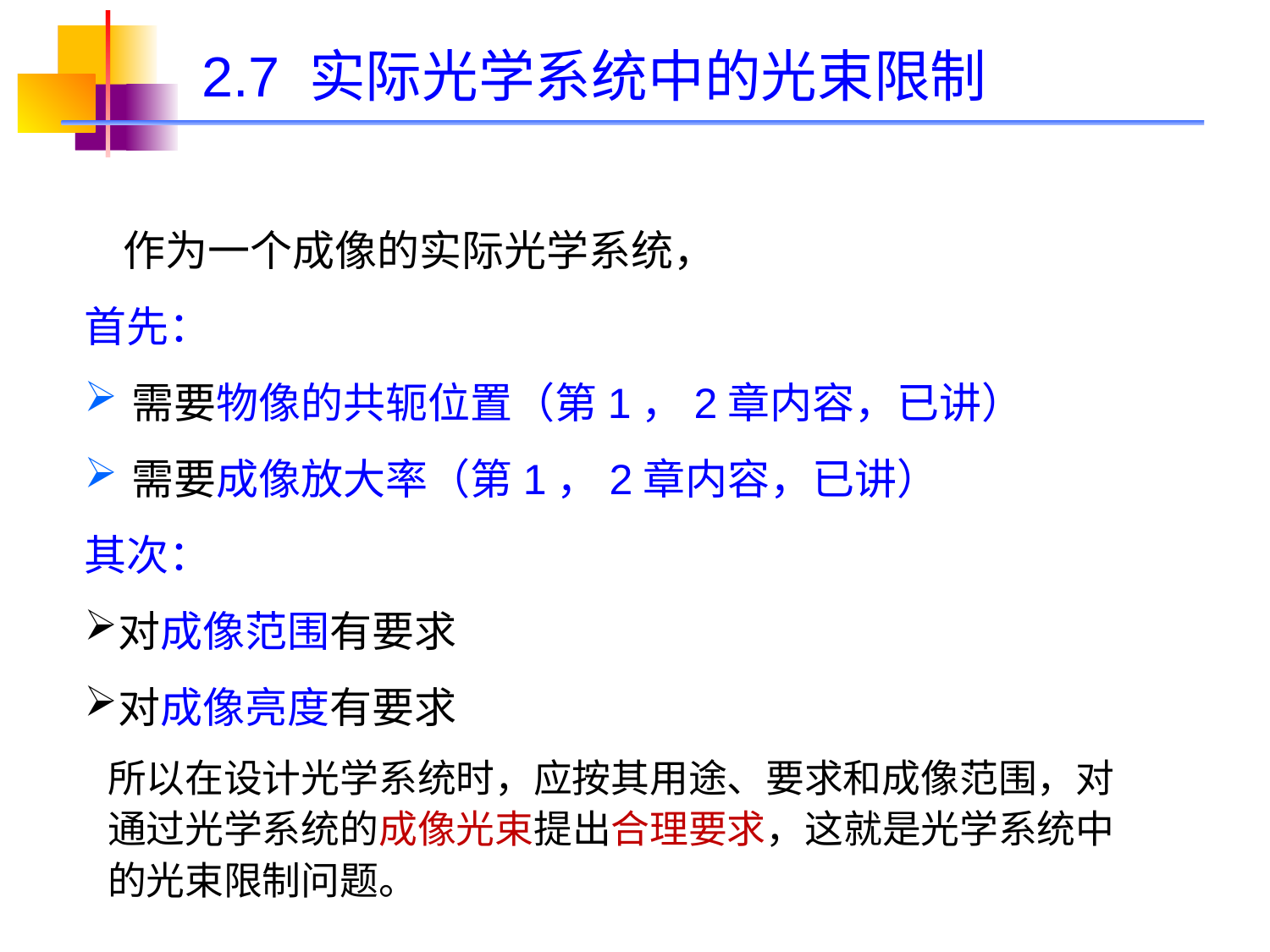

2.7 实际光学系统中的光束限制
   作为一个成像的实际光学系统，
首先：
需要物像的共轭位置（第1，2章内容，已讲）
需要成像放大率（第1，2章内容，已讲）
其次：
对成像范围有要求
对成像亮度有要求
所以在设计光学系统时，应按其用途、要求和成像范围，对通过光学系统的成像光束提出合理要求，这就是光学系统中的光束限制问题。